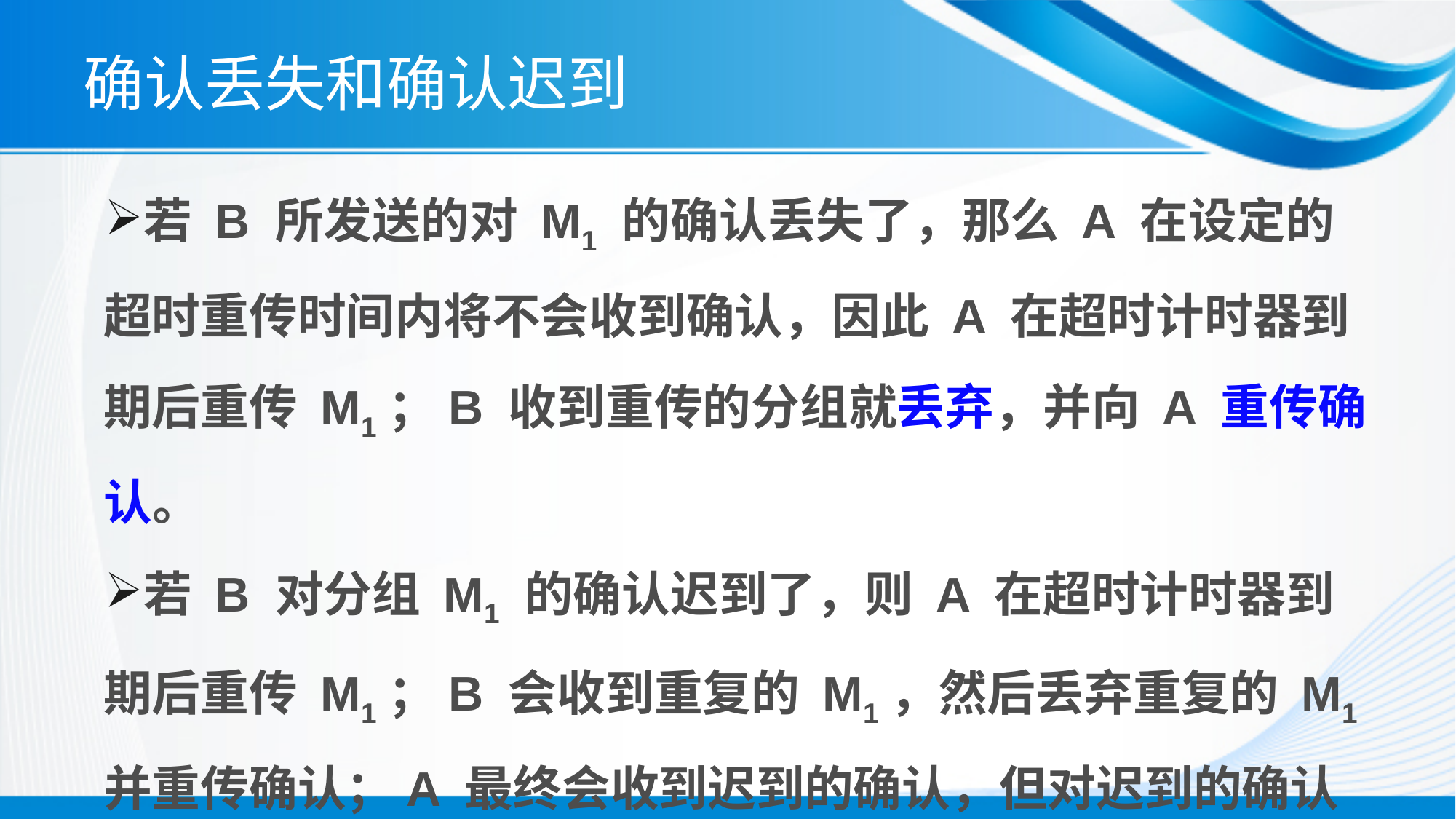

# 确认丢失和确认迟到
若 B 所发送的对 M1 的确认丢失了，那么 A 在设定的超时重传时间内将不会收到确认，因此 A 在超时计时器到期后重传 M1；B 收到重传的分组就丢弃，并向 A 重传确认。
若 B 对分组 M1 的确认迟到了，则 A 在超时计时器到期后重传 M1；B 会收到重复的 M1，然后丢弃重复的 M1 并重传确认；A 最终会收到迟到的确认，但对迟到的确认什么也不用做，直接丢弃即可。